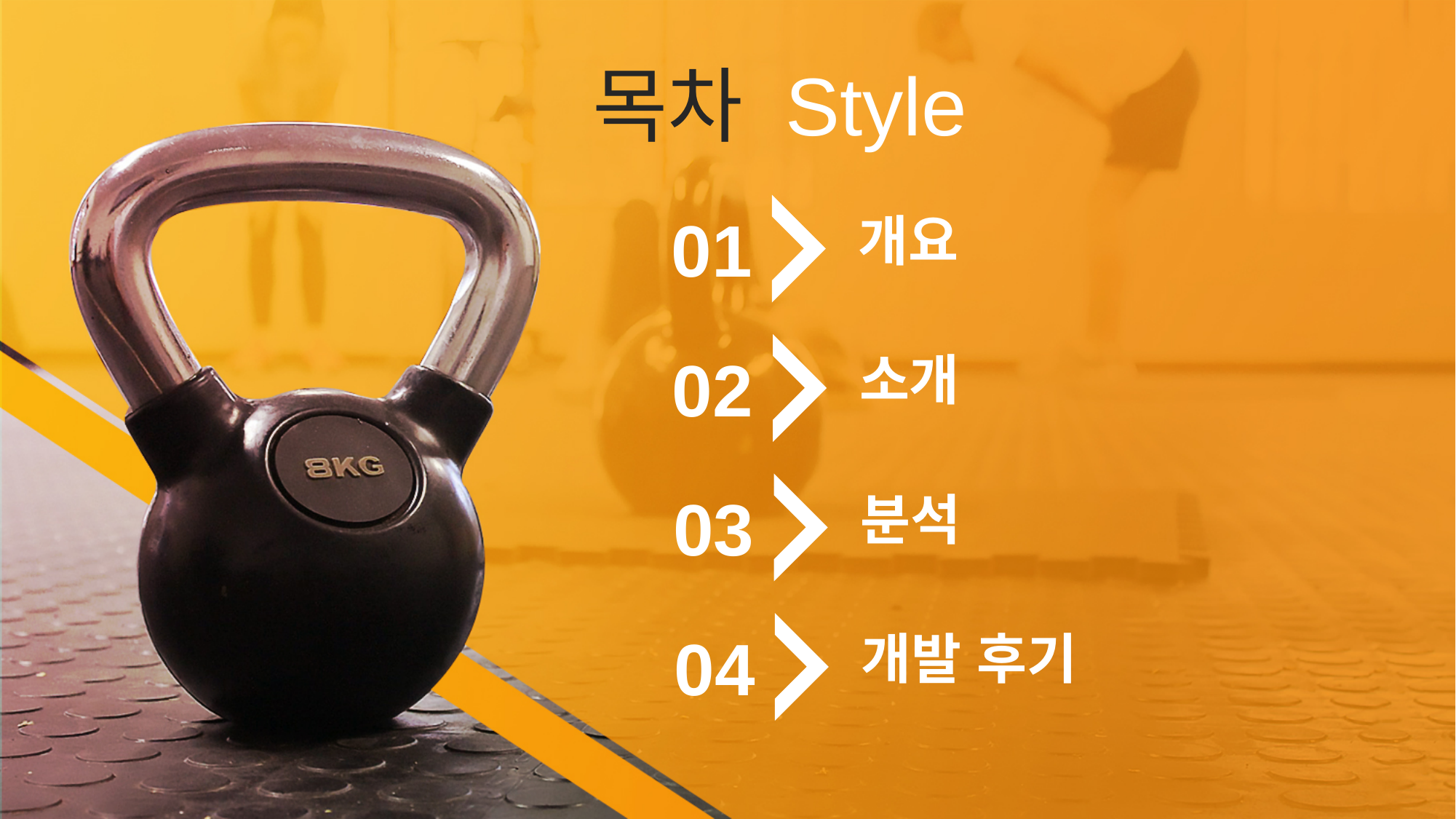

목차 Style
01
개요

02
소개

03
분석

04
개발 후기